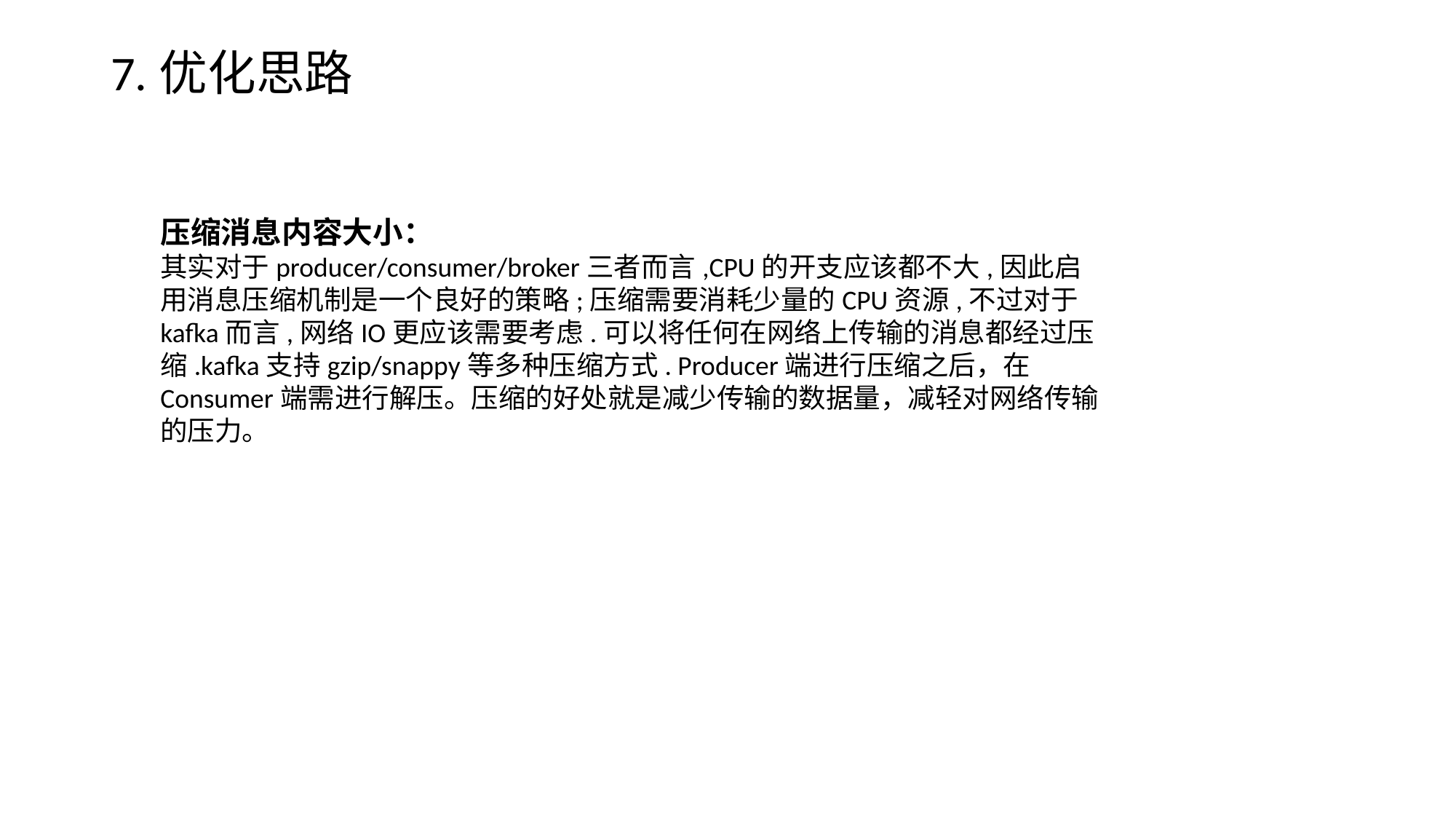

7.优化思路
压缩消息内容大小：
其实对于producer/consumer/broker三者而言,CPU的开支应该都不大,因此启用消息压缩机制是一个良好的策略;压缩需要消耗少量的CPU资源,不过对于kafka而言,网络IO更应该需要考虑.可以将任何在网络上传输的消息都经过压缩.kafka支持gzip/snappy等多种压缩方式. Producer端进行压缩之后，在Consumer端需进行解压。压缩的好处就是减少传输的数据量，减轻对网络传输的压力。